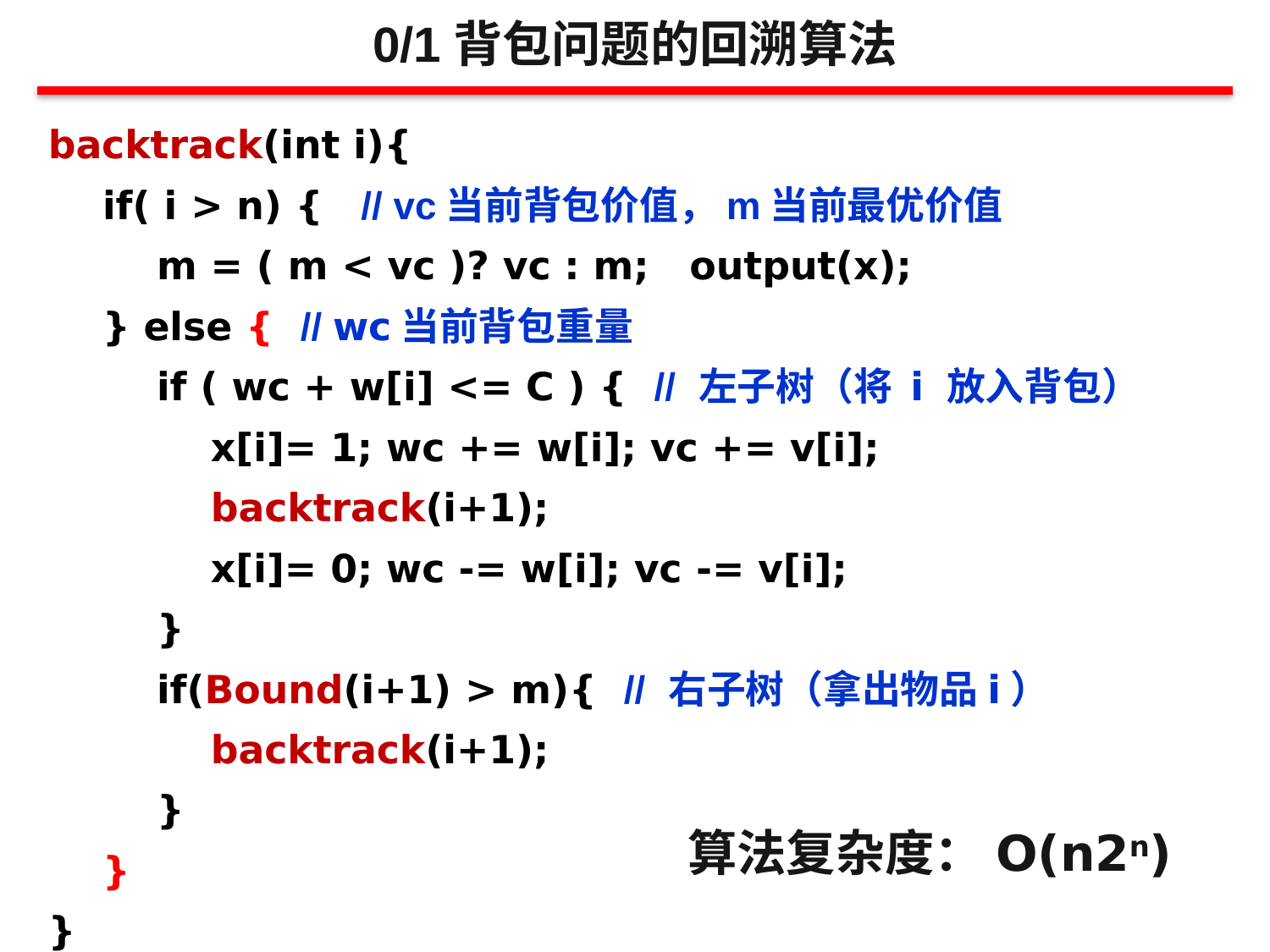

0/1背包问题的回溯算法
backtrack(int i){
    if( i > n) {   // vc当前背包价值，m当前最优价值
        m = ( m < vc )? vc : m;   output(x);
    } else {  // wc当前背包重量
        if ( wc + w[i] <= C ) {  // 左子树（将 i 放入背包）
            x[i]= 1; wc += w[i]; vc += v[i];
            backtrack(i+1);
            x[i]= 0; wc -= w[i]; vc -= v[i];
        }
        if(Bound(i+1) > m){  // 右子树（拿出物品i）
            backtrack(i+1);
        }
    }
}
算法复杂度：O(n2n)